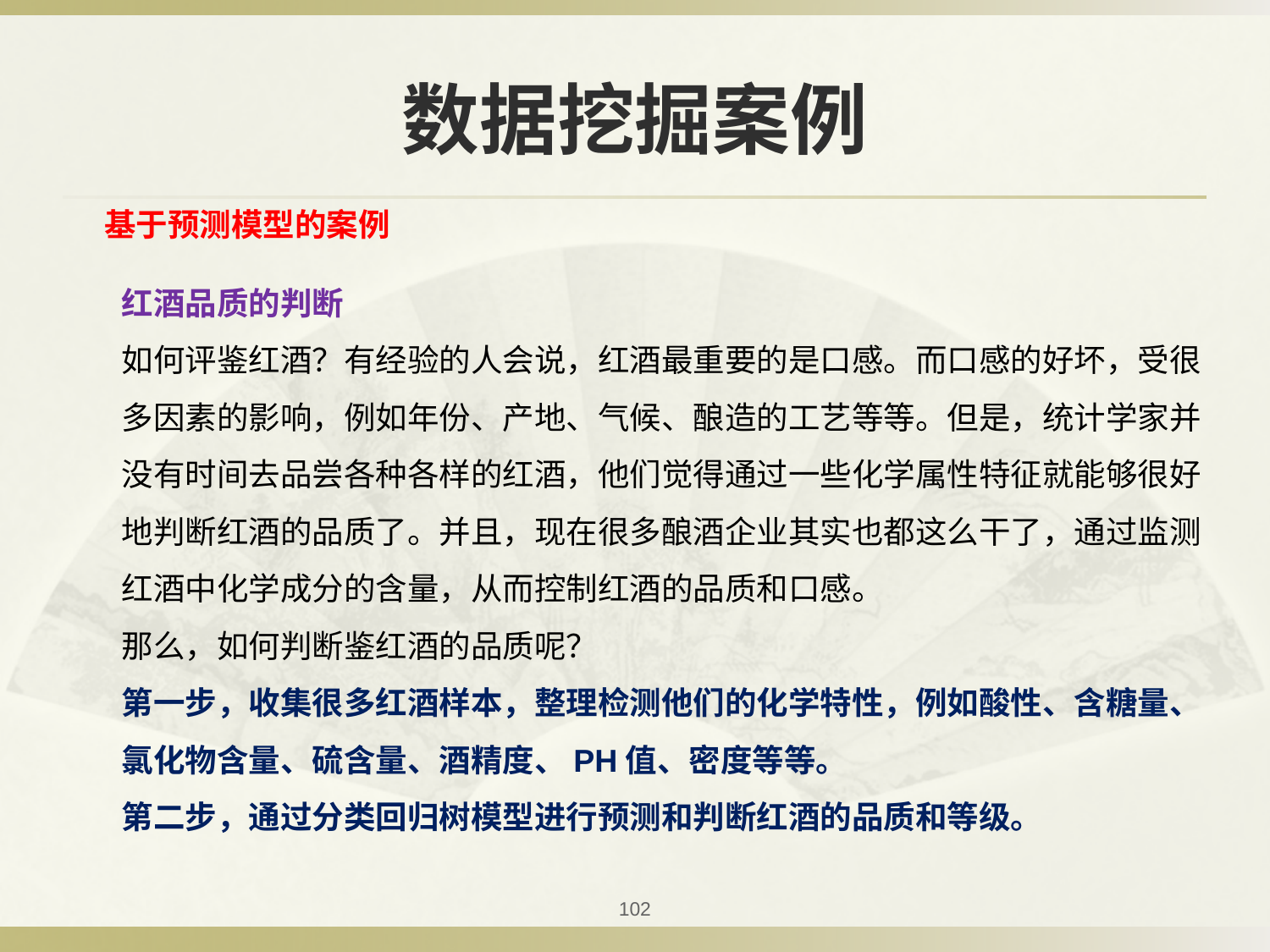

# 数据挖掘案例
基于预测模型的案例
红酒品质的判断
如何评鉴红酒？有经验的人会说，红酒最重要的是口感。而口感的好坏，受很多因素的影响，例如年份、产地、气候、酿造的工艺等等。但是，统计学家并没有时间去品尝各种各样的红酒，他们觉得通过一些化学属性特征就能够很好地判断红酒的品质了。并且，现在很多酿酒企业其实也都这么干了，通过监测红酒中化学成分的含量，从而控制红酒的品质和口感。
那么，如何判断鉴红酒的品质呢？
第一步，收集很多红酒样本，整理检测他们的化学特性，例如酸性、含糖量、氯化物含量、硫含量、酒精度、PH值、密度等等。
第二步，通过分类回归树模型进行预测和判断红酒的品质和等级。
102